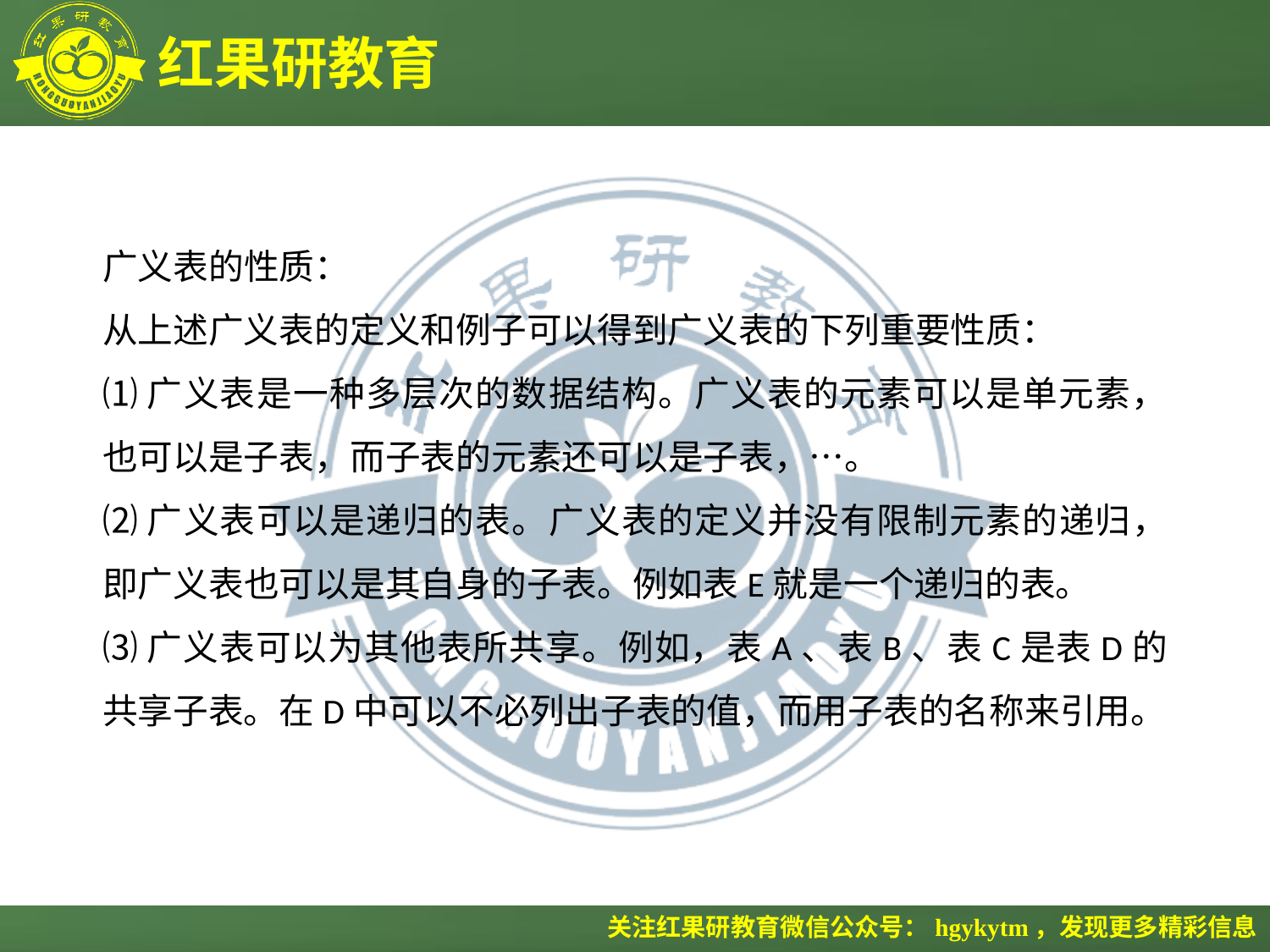

广义表的性质：
从上述广义表的定义和例子可以得到广义表的下列重要性质：
⑴广义表是一种多层次的数据结构。广义表的元素可以是单元素，也可以是子表，而子表的元素还可以是子表，…。
⑵广义表可以是递归的表。广义表的定义并没有限制元素的递归，即广义表也可以是其自身的子表。例如表E就是一个递归的表。
⑶广义表可以为其他表所共享。例如，表A、表B、表C是表D的共享子表。在D中可以不必列出子表的值，而用子表的名称来引用。